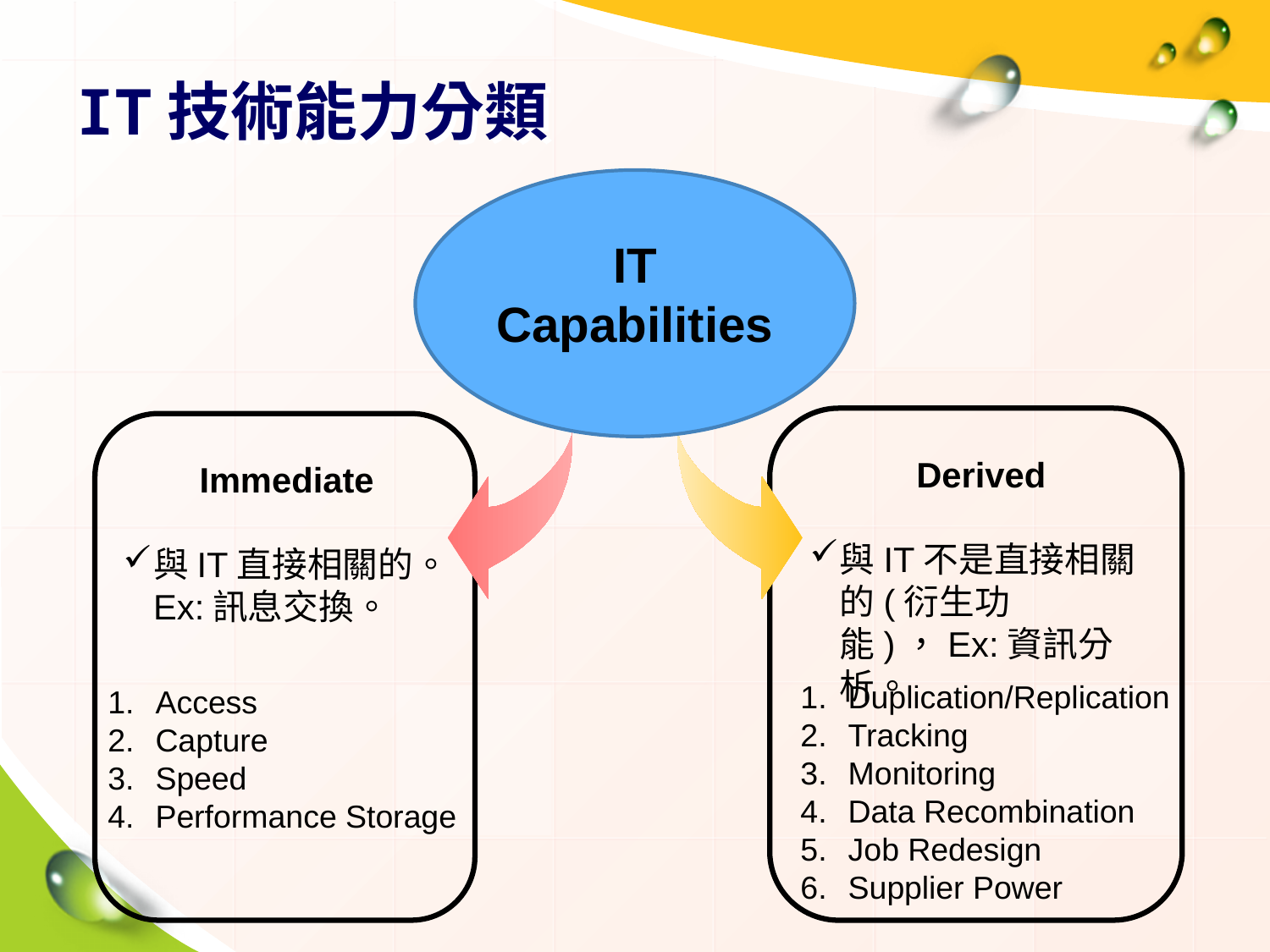

# IT技術能力分類

IT
Capabilities

Derived

與IT不是直接相關的(衍生功能)，Ex:資訊分析。

Immediate

與IT直接相關的。Ex:訊息交換。

Duplication/Replication
Tracking
Monitoring
Data Recombination
Job Redesign
Supplier Power
Access
Capture
Speed
Performance Storage